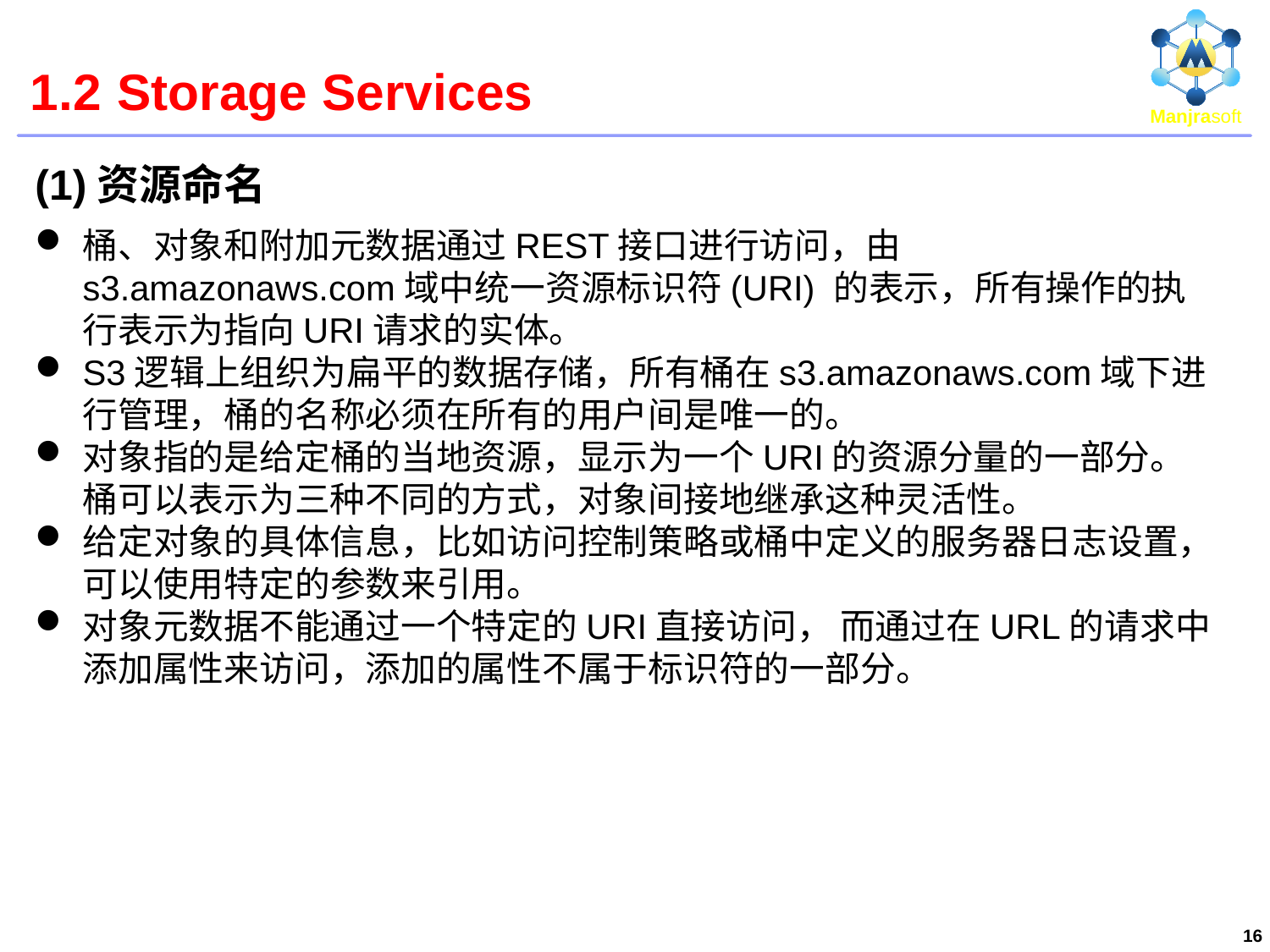

# 1.2 Storage Services
(1)资源命名
桶、对象和附加元数据通过REST接口进行访问，由s3.amazonaws.com域中统一资源标识符(URI) 的表示，所有操作的执行表示为指向URI请求的实体。
S3逻辑上组织为扁平的数据存储，所有桶在s3.amazonaws.com域下进行管理，桶的名称必须在所有的用户间是唯一的。
对象指的是给定桶的当地资源，显示为一个URI的资源分量的一部分。桶可以表示为三种不同的方式，对象间接地继承这种灵活性。
给定对象的具体信息，比如访问控制策略或桶中定义的服务器日志设置，可以使用特定的参数来引用。
对象元数据不能通过一个特定的URI直接访问， 而通过在URL的请求中添加属性来访问，添加的属性不属于标识符的一部分。
16